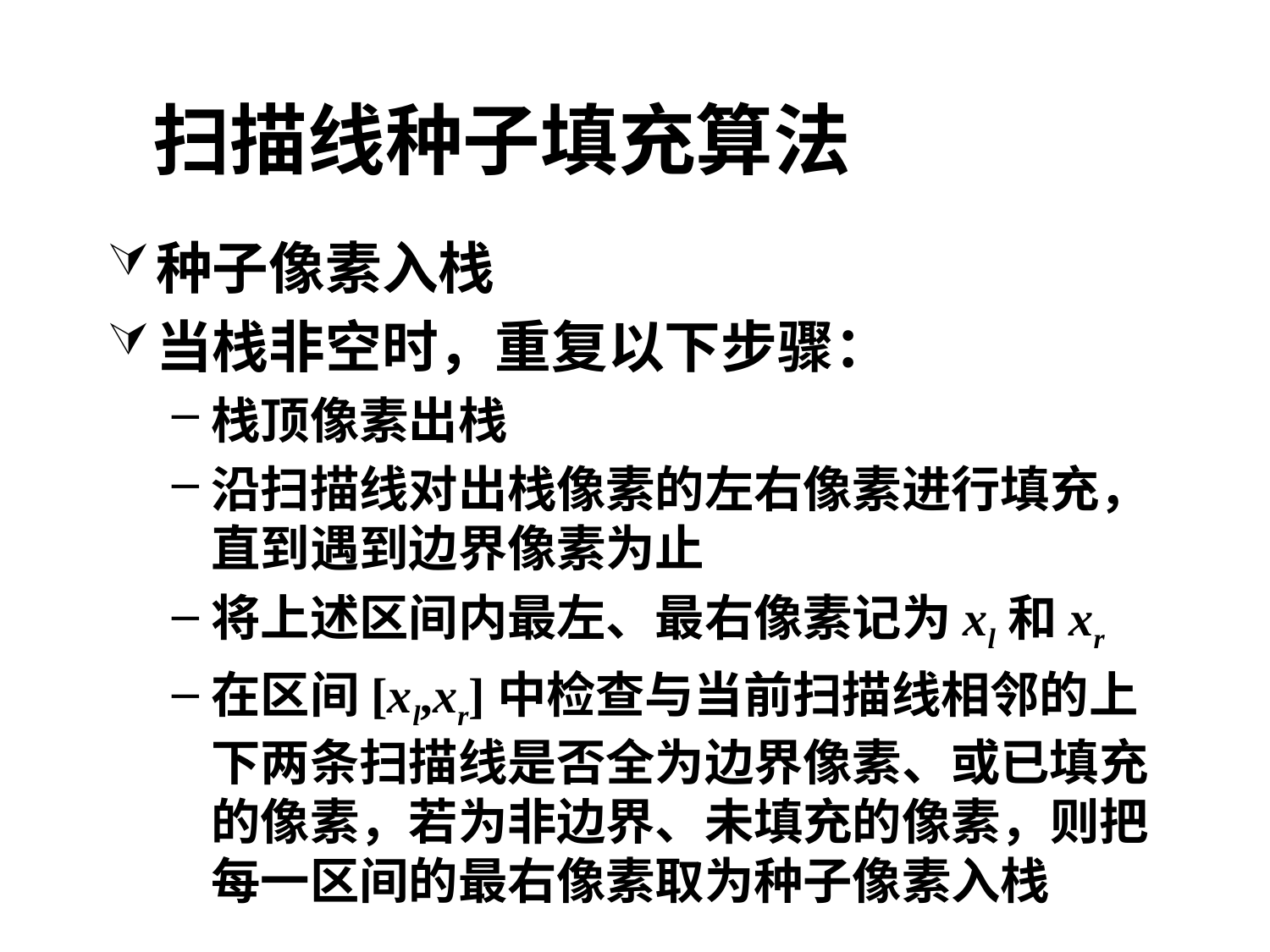

# 扫描线种子填充算法
种子像素入栈
当栈非空时，重复以下步骤：
栈顶像素出栈
沿扫描线对出栈像素的左右像素进行填充，直到遇到边界像素为止
将上述区间内最左、最右像素记为xl和xr
在区间[xl,xr]中检查与当前扫描线相邻的上下两条扫描线是否全为边界像素、或已填充的像素，若为非边界、未填充的像素，则把每一区间的最右像素取为种子像素入栈